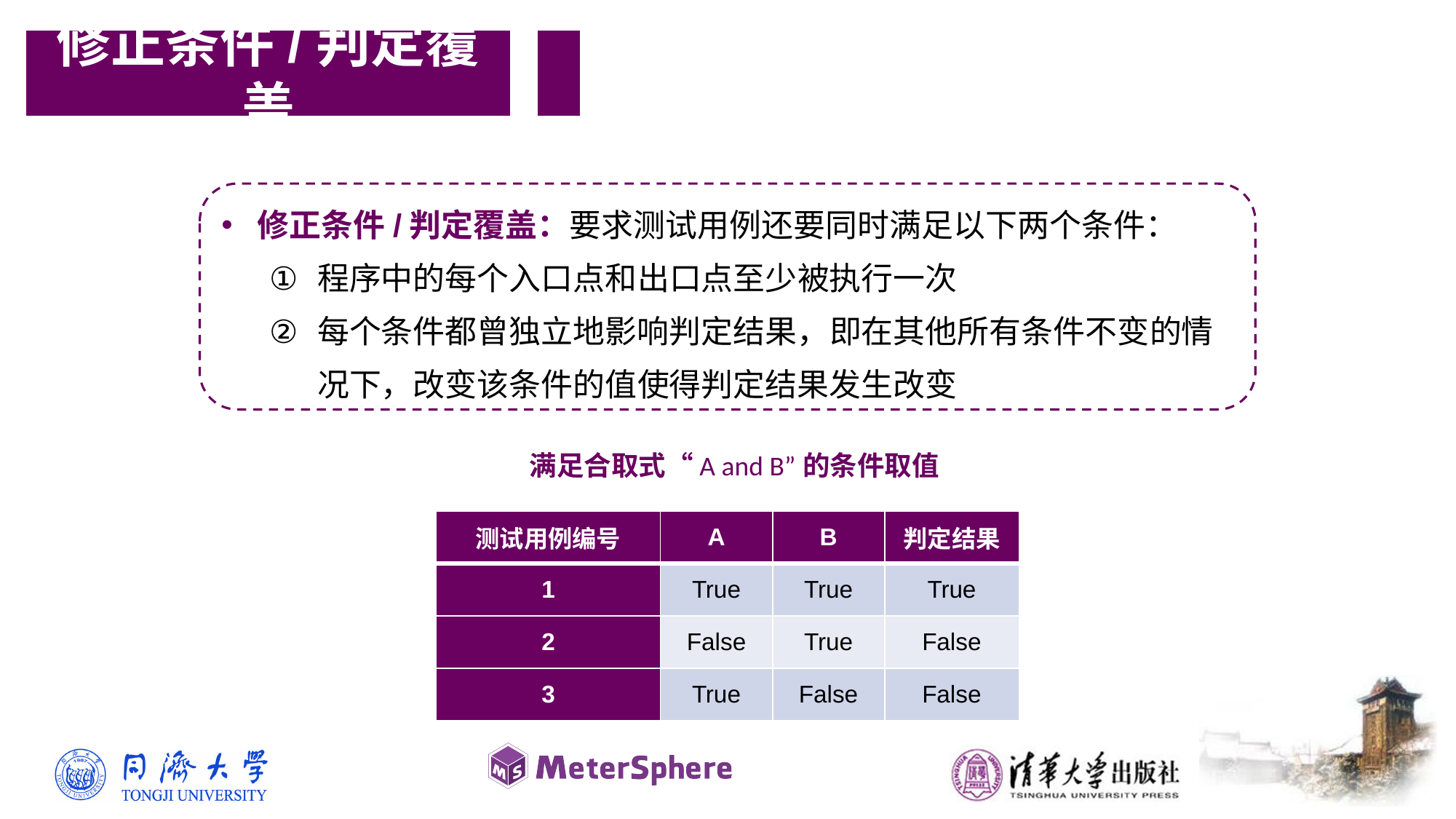

修正条件/判定覆盖
修正条件/判定覆盖：要求测试用例还要同时满足以下两个条件：
程序中的每个入口点和出口点至少被执行一次
每个条件都曾独立地影响判定结果，即在其他所有条件不变的情况下，改变该条件的值使得判定结果发生改变
满足合取式“A and B”的条件取值
| 测试用例编号 | A | B | 判定结果 |
| --- | --- | --- | --- |
| 1 | True | True | True |
| 2 | False | True | False |
| 3 | True | False | False |